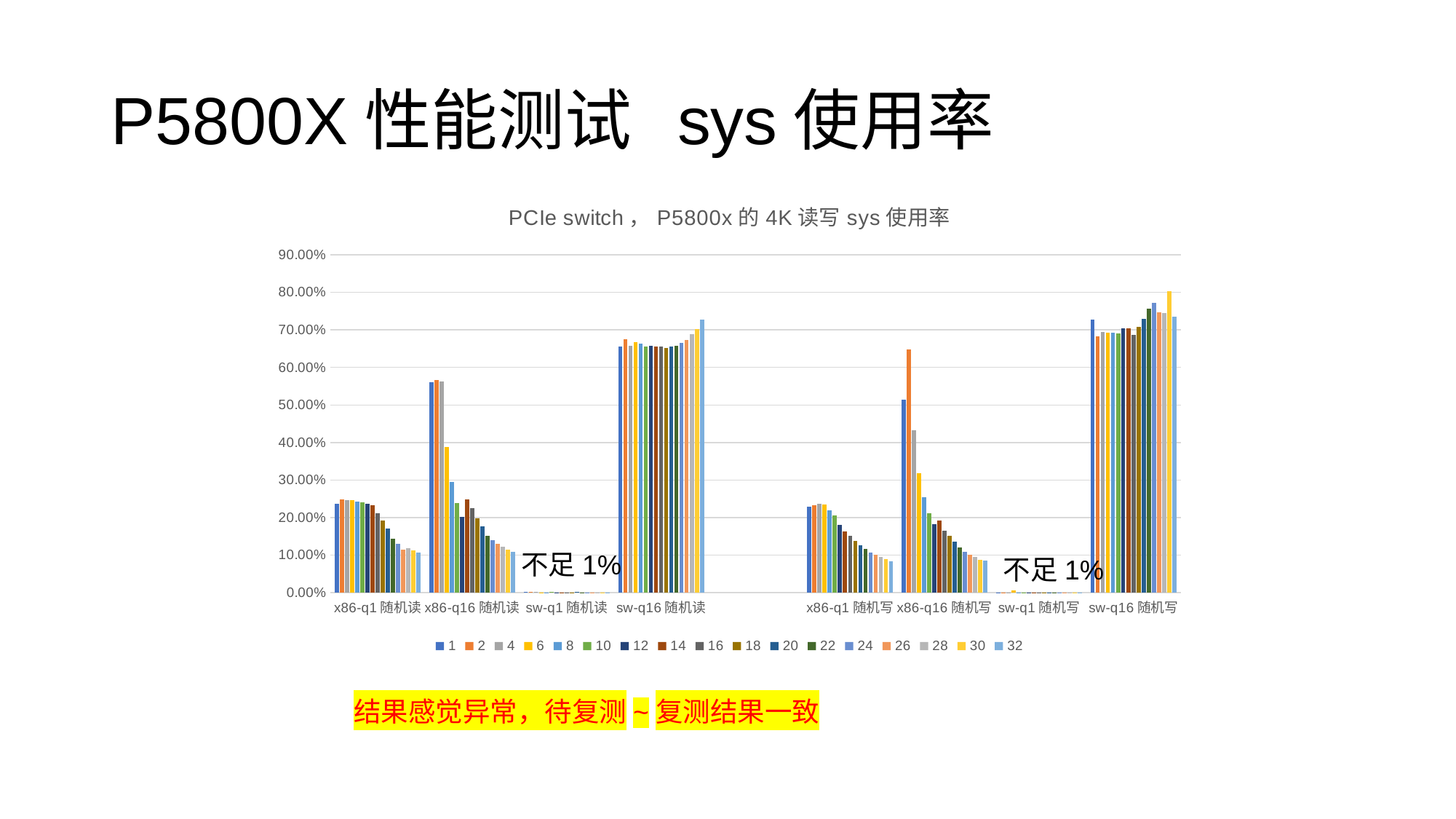

# P5800X性能测试  sys使用率

### Chart: PCIe switch，P5800x的4K读写sys使用率

| Category | 1 | 2 | 4 | 6 | 8 | 10 | 12 | 14 | 16 | 18 | 20 | 22 | 24 | 26 | 28 | 30 | 32 |
|---|---|---|---|---|---|---|---|---|---|---|---|---|---|---|---|---|---|
| x86-q1随机读 | 0.2375 | 0.2478 | 0.2458 | 0.2474 | 0.2419 | 0.2403 | 0.2368 | 0.2319 | 0.211 | 0.1917 | 0.1702 | 0.1439 | 0.1309 | 0.1153 | 0.1175 | 0.1134 | 0.1072 |
| x86-q16随机读 | 0.561 | 0.5673 | 0.5626 | 0.3874 | 0.2952 | 0.2381 | 0.201 | 0.2492 | 0.2257 | 0.1971 | 0.1758 | 0.1519 | 0.1405 | 0.1295 | 0.1233 | 0.1145 | 0.1094 |
| sw-q1随机读 | 0.0012 | 0.0018 | 0.0021 | 0.0002 | 0.0011 | 0.0019 | 0.0011 | 0.0009 | 0.0008 | 0.001 | 0.0012 | 0.0008 | 0.0004 | 0.0006 | 0.0006 | 0.0005 | 0.0005 |
| sw-q16随机读 | 0.6562 | 0.675 | 0.6574 | 0.6679 | 0.6637 | 0.6557 | 0.658 | 0.6558 | 0.6554 | 0.6526 | 0.6549 | 0.6586 | 0.6652 | 0.6723 | 0.6894 | 0.7027 | 0.7283 |
|  | None | None | None | None | None | None | None | None | None | None | None | None | None | None | None | None | None |
| x86-q1随机写 | 0.2289 | 0.2329 | 0.2362 | 0.235 | 0.2187 | 0.2053 | 0.1808 | 0.1634 | 0.1524 | 0.1371 | 0.1253 | 0.1163 | 0.1067 | 0.1006 | 0.0951 | 0.0894 | 0.0844 |
| x86-q16随机写 | 0.5134 | 0.6482 | 0.4323 | 0.3181 | 0.255 | 0.2112 | 0.1818 | 0.1917 | 0.1657 | 0.1521 | 0.1353 | 0.1202 | 0.1095 | 0.101 | 0.0959 | 0.0881 | 0.085 |
| sw-q1随机写 | 0.0002 | 0.0006 | 0.0006 | 0.0066 | 0.0008 | 0.0003 | 0.0003 | 0.0008 | 0.0002 | 0.0004 | 0.0006 | 0.0004 | 0.0006 | 0.0005 | 0.0005 | 0.0005 | 0.0006 |
| sw-q16随机写 | 0.7266 | 0.6819 | 0.6944 | 0.6919 | 0.6918 | 0.6897 | 0.7032 | 0.7038 | 0.687 | 0.7073 | 0.7299 | 0.7568 | 0.7727 | 0.7476 | 0.7447 | 0.804 | 0.7354 |
不足1%
不足1%
结果感觉异常，待复测~复测结果一致